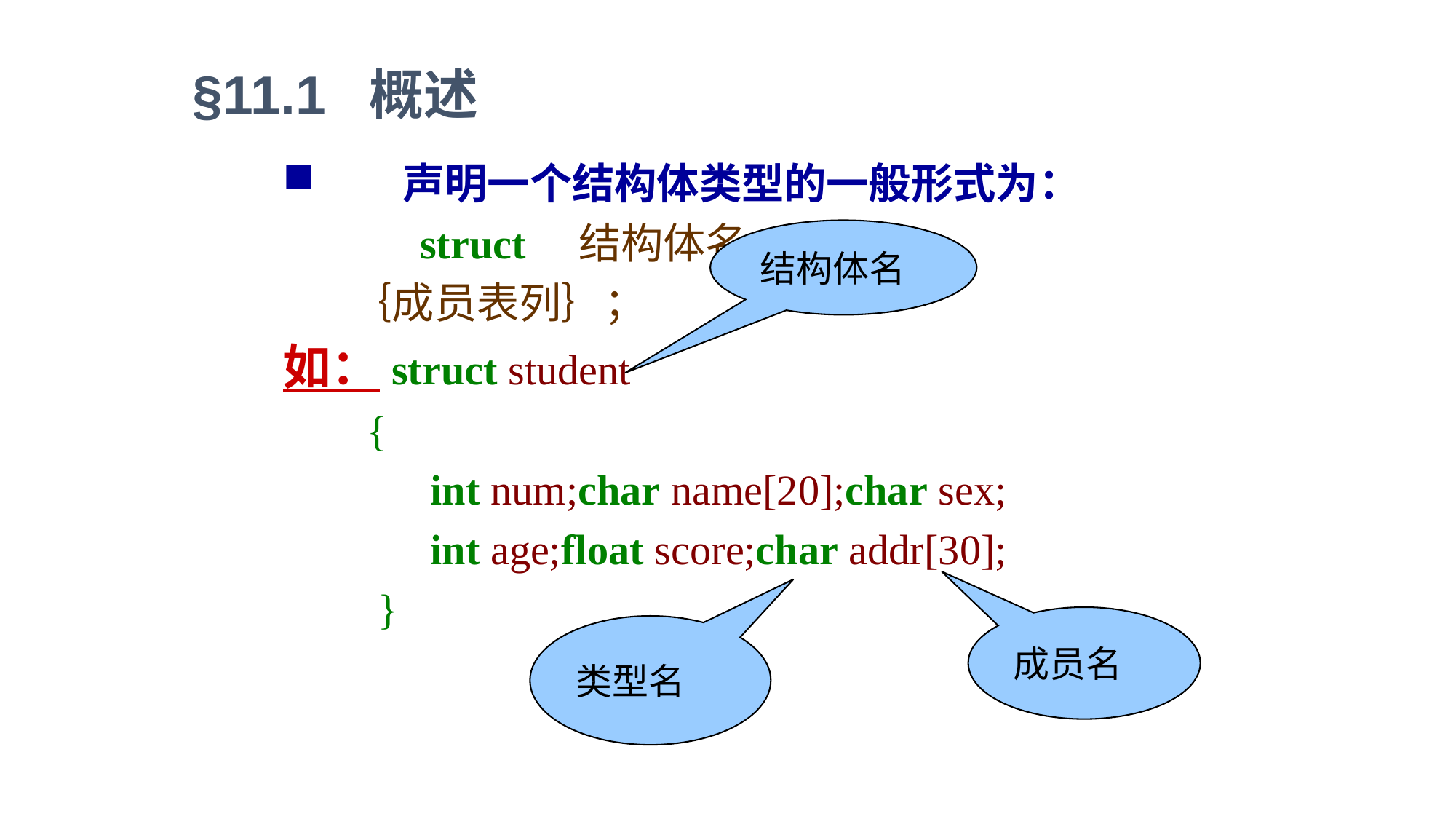

§11.1  概述
 声明一个结构体类型的一般形式为：
             struct    结构体名
      ｛成员表列｝；
如：struct student
        {
              int num;char name[20];char sex;
              int age;float score;char addr[30];
         }

结构体名

成员名
类型名